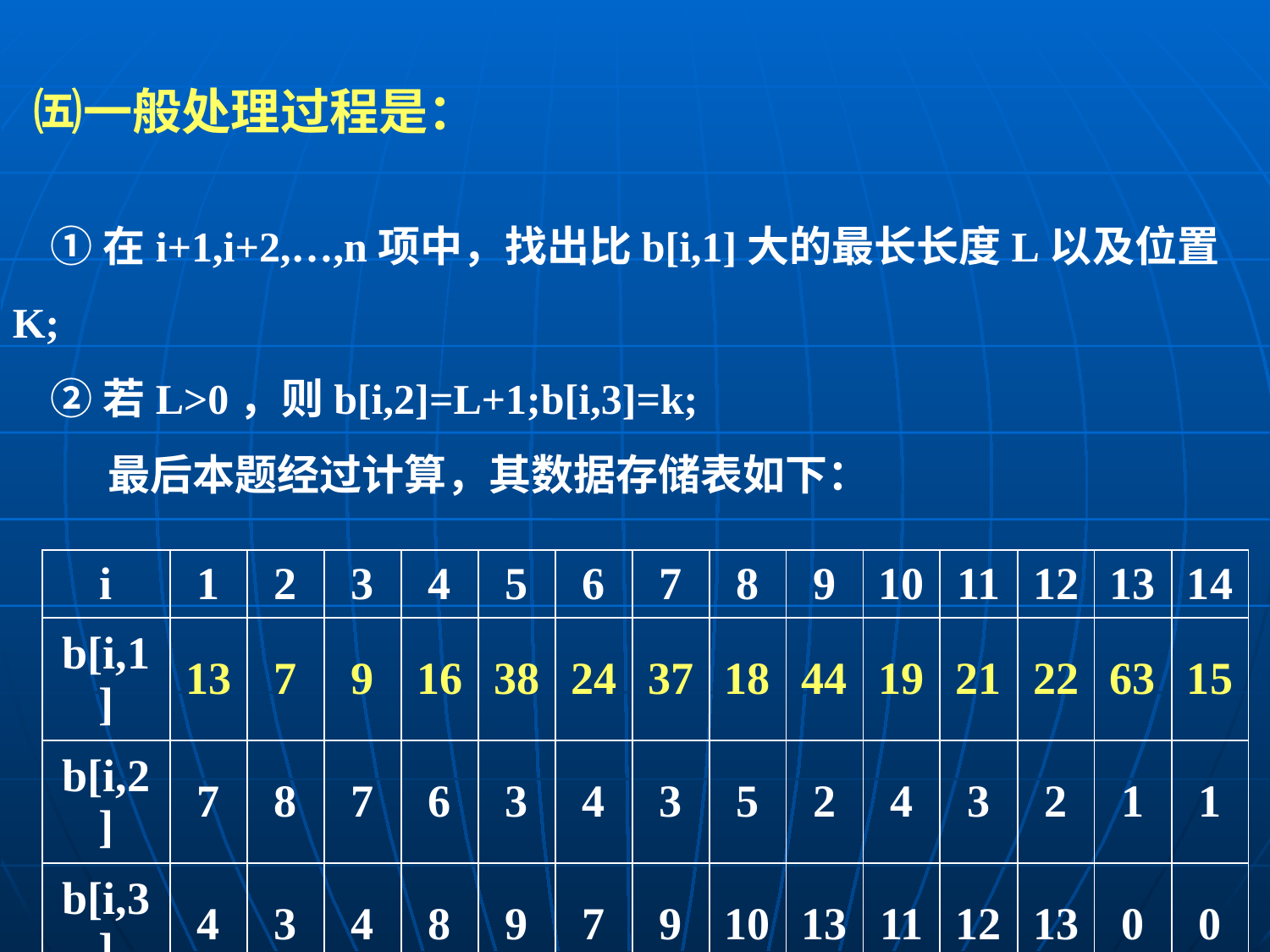

㈤一般处理过程是：

    ①在i+1,i+2,…,n项中，找出比b[i,1]大的最长长度L以及位置K;
    ②若L>0，则b[i,2]=L+1;b[i,3]=k;
         最后本题经过计算，其数据存储表如下：
| i | 1 | 2 | 3 | 4 | 5 | 6 | 7 | 8 | 9 | 10 | 11 | 12 | 13 | 14 |
| --- | --- | --- | --- | --- | --- | --- | --- | --- | --- | --- | --- | --- | --- | --- |
| b[i,1] | 13 | 7 | 9 | 16 | 38 | 24 | 37 | 18 | 44 | 19 | 21 | 22 | 63 | 15 |
| b[i,2] | 7 | 8 | 7 | 6 | 3 | 4 | 3 | 5 | 2 | 4 | 3 | 2 | 1 | 1 |
| b[i,3] | 4 | 3 | 4 | 8 | 9 | 7 | 9 | 10 | 13 | 11 | 12 | 13 | 0 | 0 |